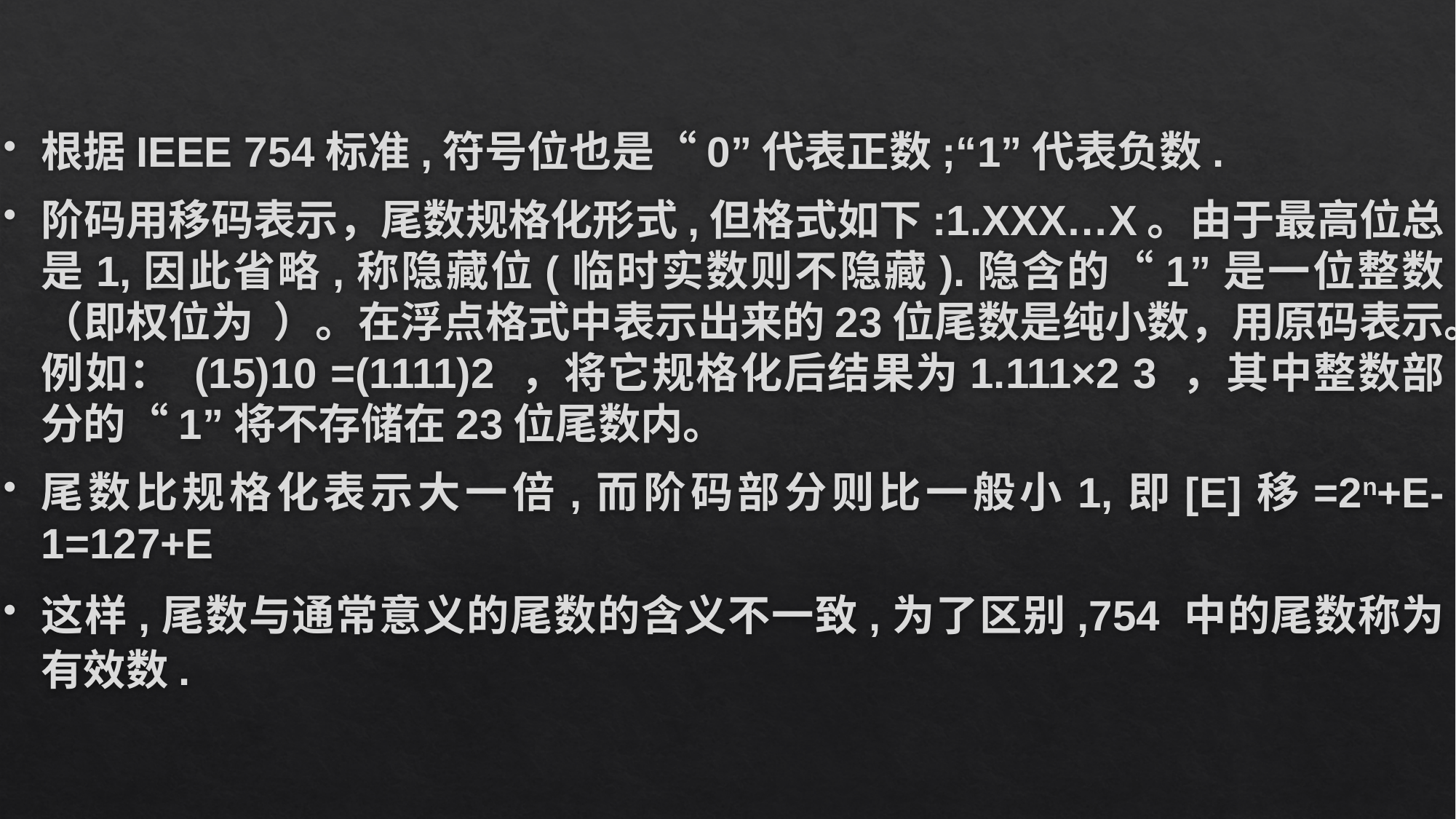

根据IEEE 754标准,符号位也是“0”代表正数;“1”代表负数.
阶码用移码表示，尾数规格化形式,但格式如下:1.XXX…X。由于最高位总是1,因此省略,称隐藏位(临时实数则不隐藏).隐含的“1”是一位整数（即权位为  ）。在浮点格式中表示出来的23位尾数是纯小数，用原码表示。例如： (15)10 =(1111)2 ，将它规格化后结果为1.111×2 3 ，其中整数部分的“1”将不存储在23位尾数内。
尾数比规格化表示大一倍,而阶码部分则比一般小1,即[E]移=2n+E-1=127+E
这样,尾数与通常意义的尾数的含义不一致,为了区别,754 中的尾数称为有效数.